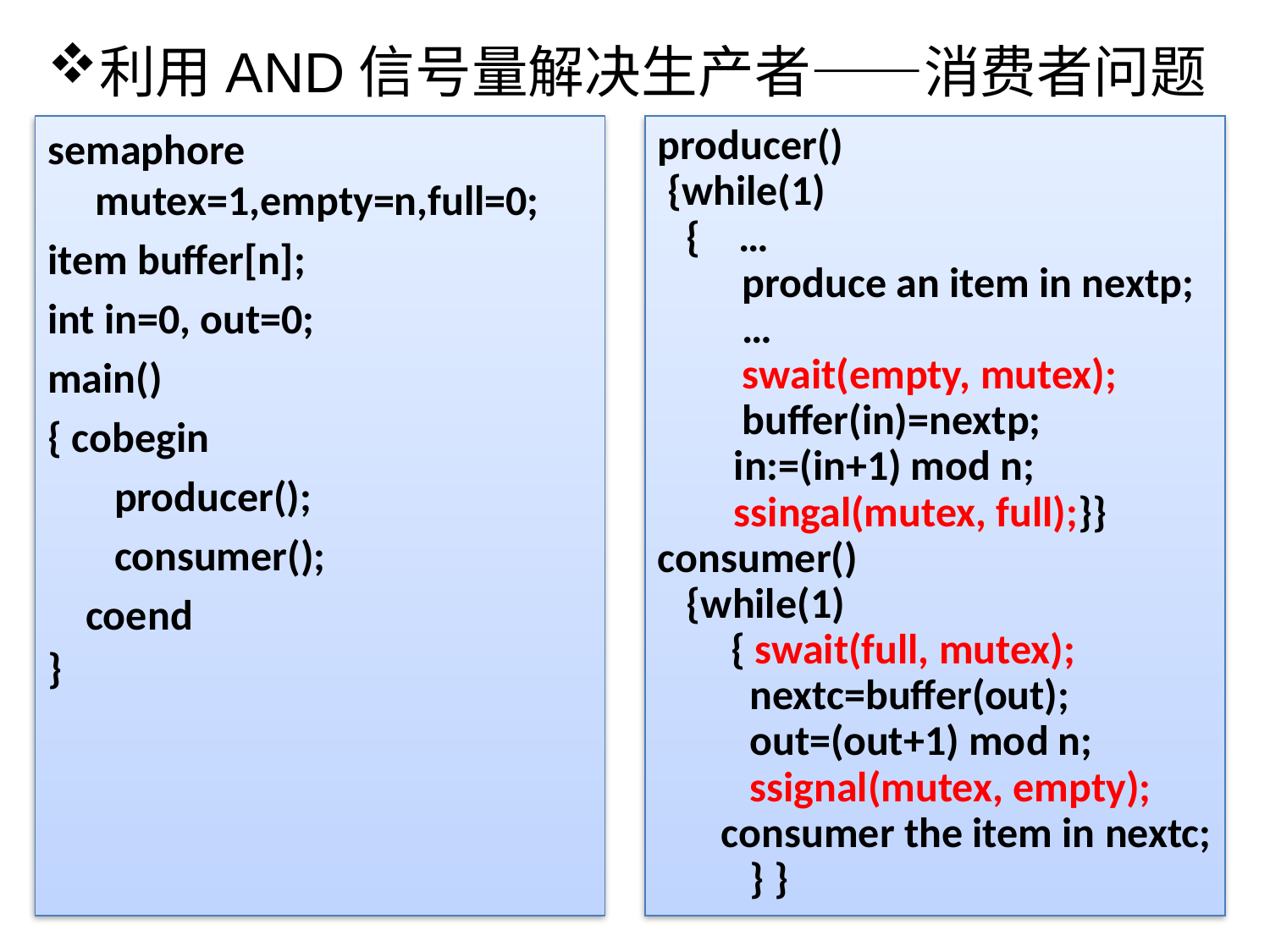

# 利用AND信号量解决生产者——消费者问题
semaphore mutex=1,empty=n,full=0;
item buffer[n];
int in=0, out=0;
main()
{ cobegin
       producer();
       consumer();
    coend
}
producer()
 {while(1)
   {    …
	produce an item in nextp;
	…
	swait(empty, mutex);
	buffer(in)=nextp;
        in:=(in+1) mod n;
        ssingal(mutex, full);}}
consumer()
   {while(1)
 { swait(full, mutex);
   nextc=buffer(out);
   out=(out+1) mod n;
   ssignal(mutex, empty);
consumer the item in nextc;
   } }